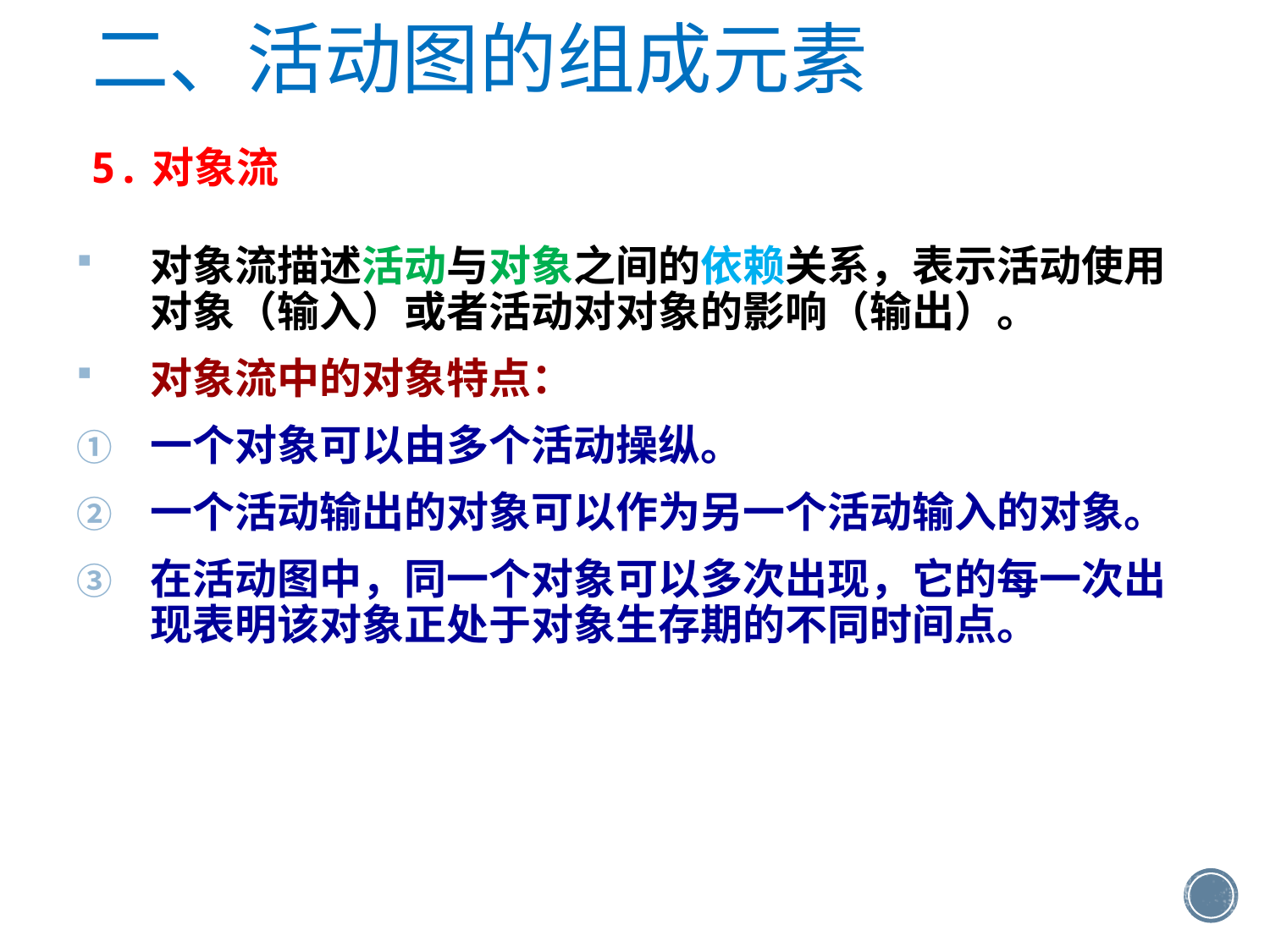

二、活动图的组成元素
5.对象流
对象流描述活动与对象之间的依赖关系，表示活动使用对象（输入）或者活动对对象的影响（输出）。
对象流中的对象特点：
一个对象可以由多个活动操纵。
一个活动输出的对象可以作为另一个活动输入的对象。
在活动图中，同一个对象可以多次出现，它的每一次出现表明该对象正处于对象生存期的不同时间点。